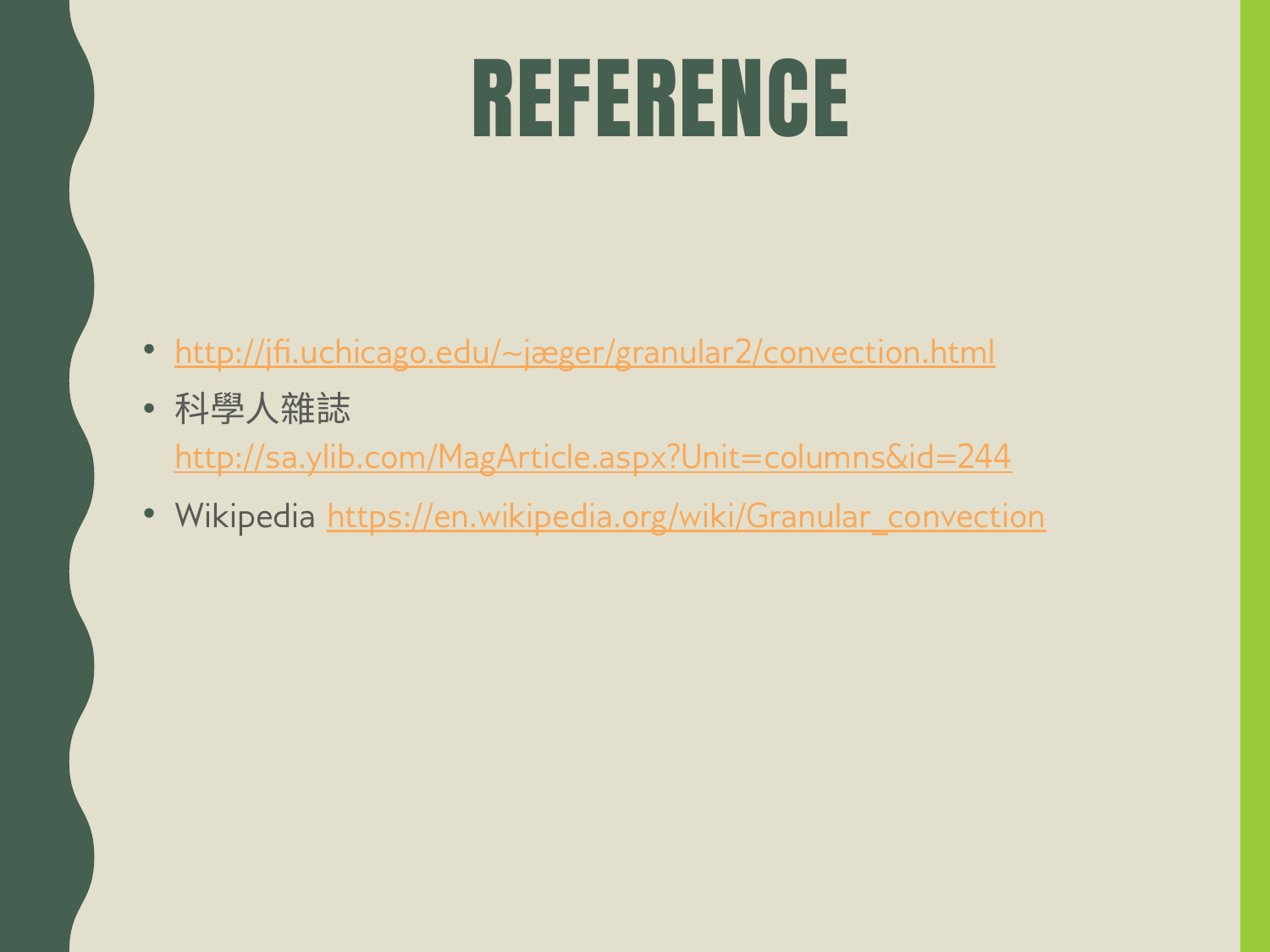

# Reference
http://jfi.uchicago.edu/~jaeger/granular2/convection.html
科學人雜誌 http://sa.ylib.com/MagArticle.aspx?Unit=columns&id=244
Wikipedia https://en.wikipedia.org/wiki/Granular_convection